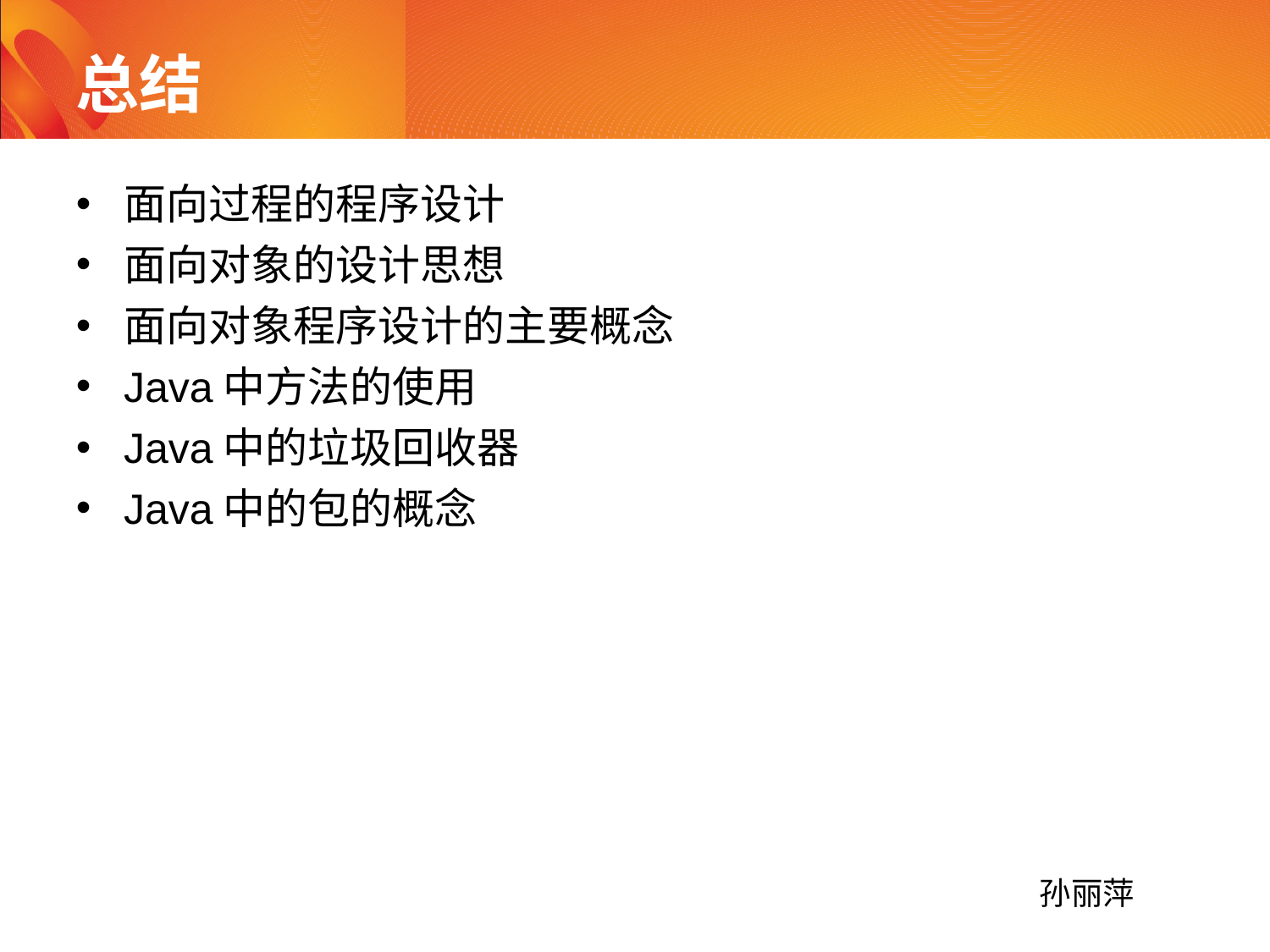

# 总结
面向过程的程序设计
面向对象的设计思想
面向对象程序设计的主要概念
Java中方法的使用
Java中的垃圾回收器
Java中的包的概念